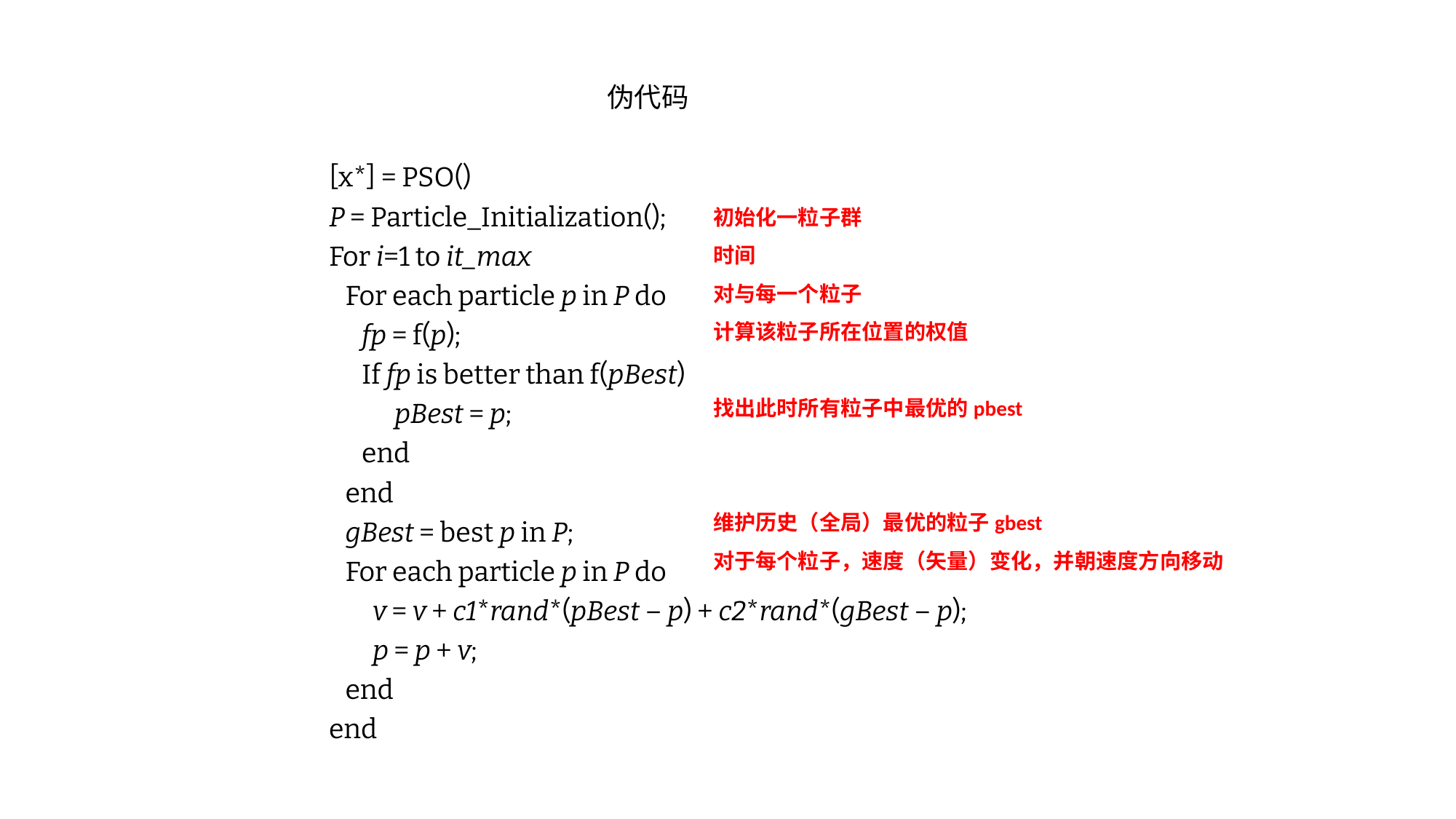

伪代码
[x*] = PSO()
P = Particle_Initialization();
For i=1 to it_max
   For each particle p in P do
      fp = f(p);
      If fp is better than f(pBest)
            pBest = p;
      end
   end
   gBest = best p in P;
   For each particle p in P do
        v = v + c1*rand*(pBest – p) + c2*rand*(gBest – p);
        p = p + v;
   end
end

初始化一粒子群
时间
对与每一个粒子
计算该粒子所在位置的权值

找出此时所有粒子中最优的pbest

维护历史（全局）最优的粒子gbest
对于每个粒子，速度（矢量）变化，并朝速度方向移动